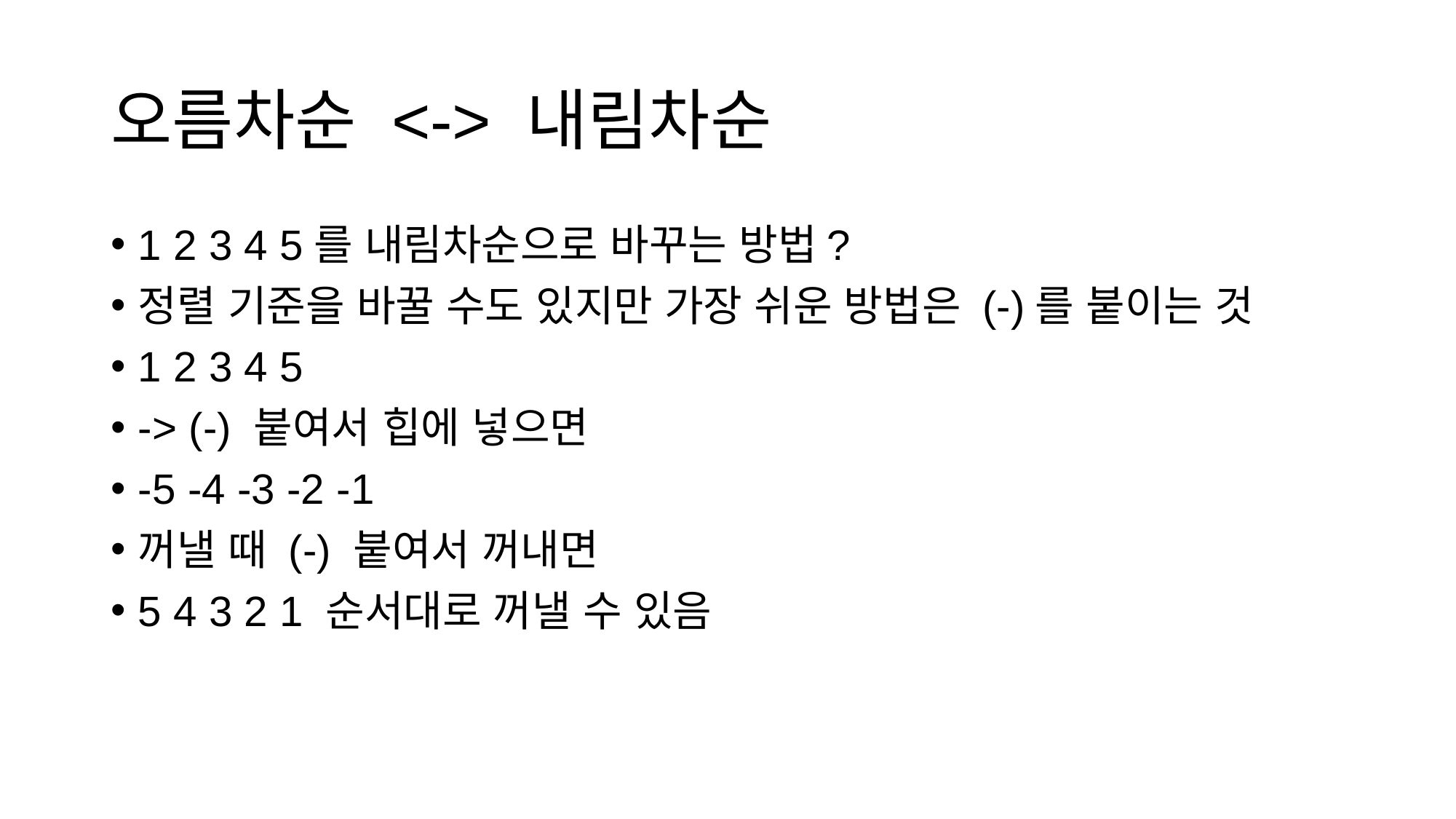

# 오름차순 <-> 내림차순
1 2 3 4 5를 내림차순으로 바꾸는 방법?
정렬 기준을 바꿀 수도 있지만 가장 쉬운 방법은 (-)를 붙이는 것
1 2 3 4 5
-> (-) 붙여서 힙에 넣으면
-5 -4 -3 -2 -1
꺼낼 때 (-) 붙여서 꺼내면
5 4 3 2 1 순서대로 꺼낼 수 있음